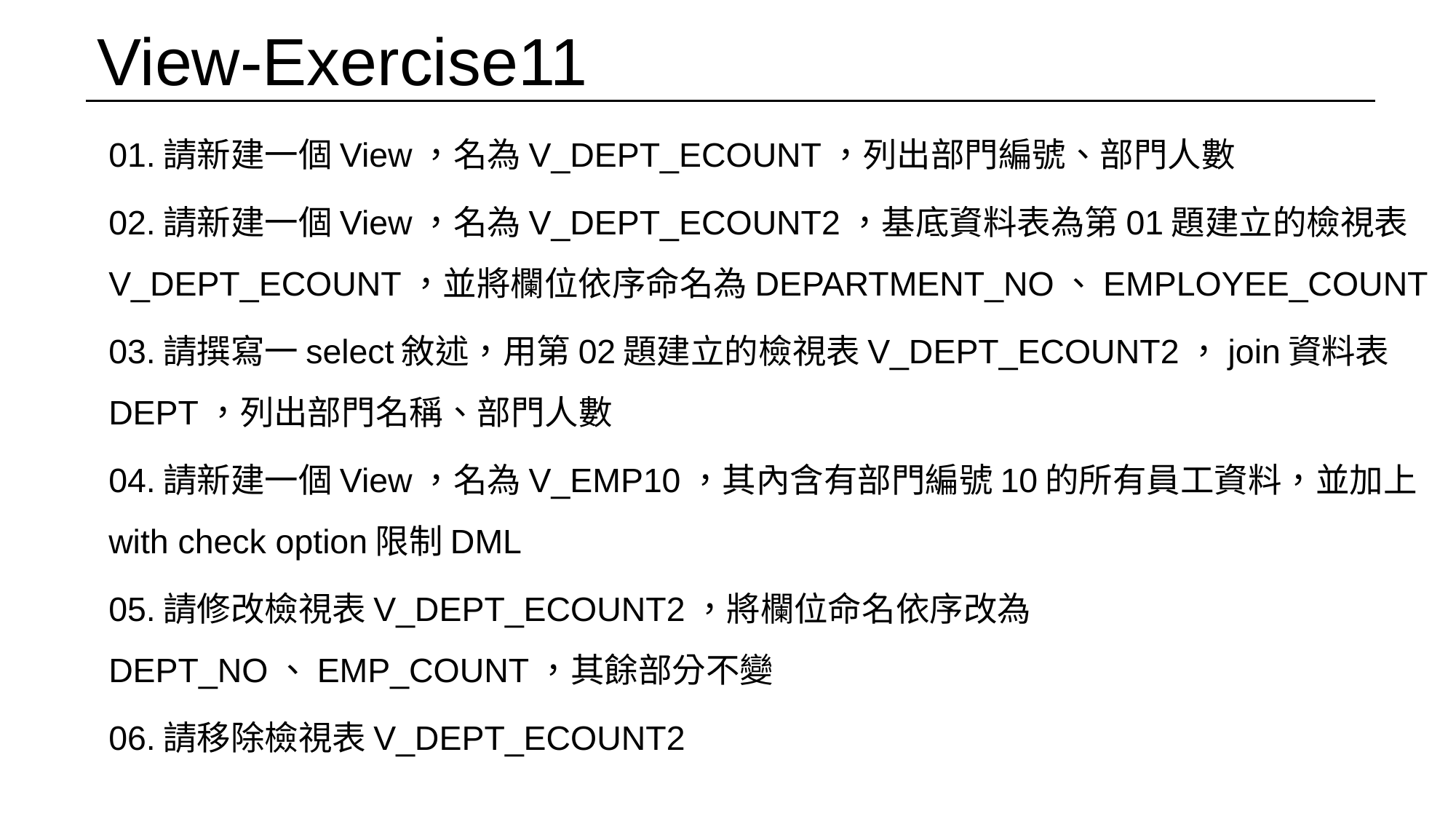

# View-Exercise11
01.請新建一個View，名為V_DEPT_ECOUNT，列出部門編號、部門人數
02.請新建一個View，名為V_DEPT_ECOUNT2，基底資料表為第01題建立的檢視表V_DEPT_ECOUNT，並將欄位依序命名為DEPARTMENT_NO、EMPLOYEE_COUNT
03.請撰寫一select敘述，用第02題建立的檢視表V_DEPT_ECOUNT2，join資料表DEPT，列出部門名稱、部門人數
04.請新建一個View，名為V_EMP10，其內含有部門編號10的所有員工資料，並加上with check option限制DML
05.請修改檢視表V_DEPT_ECOUNT2，將欄位命名依序改為DEPT_NO、EMP_COUNT，其餘部分不變
06.請移除檢視表V_DEPT_ECOUNT2